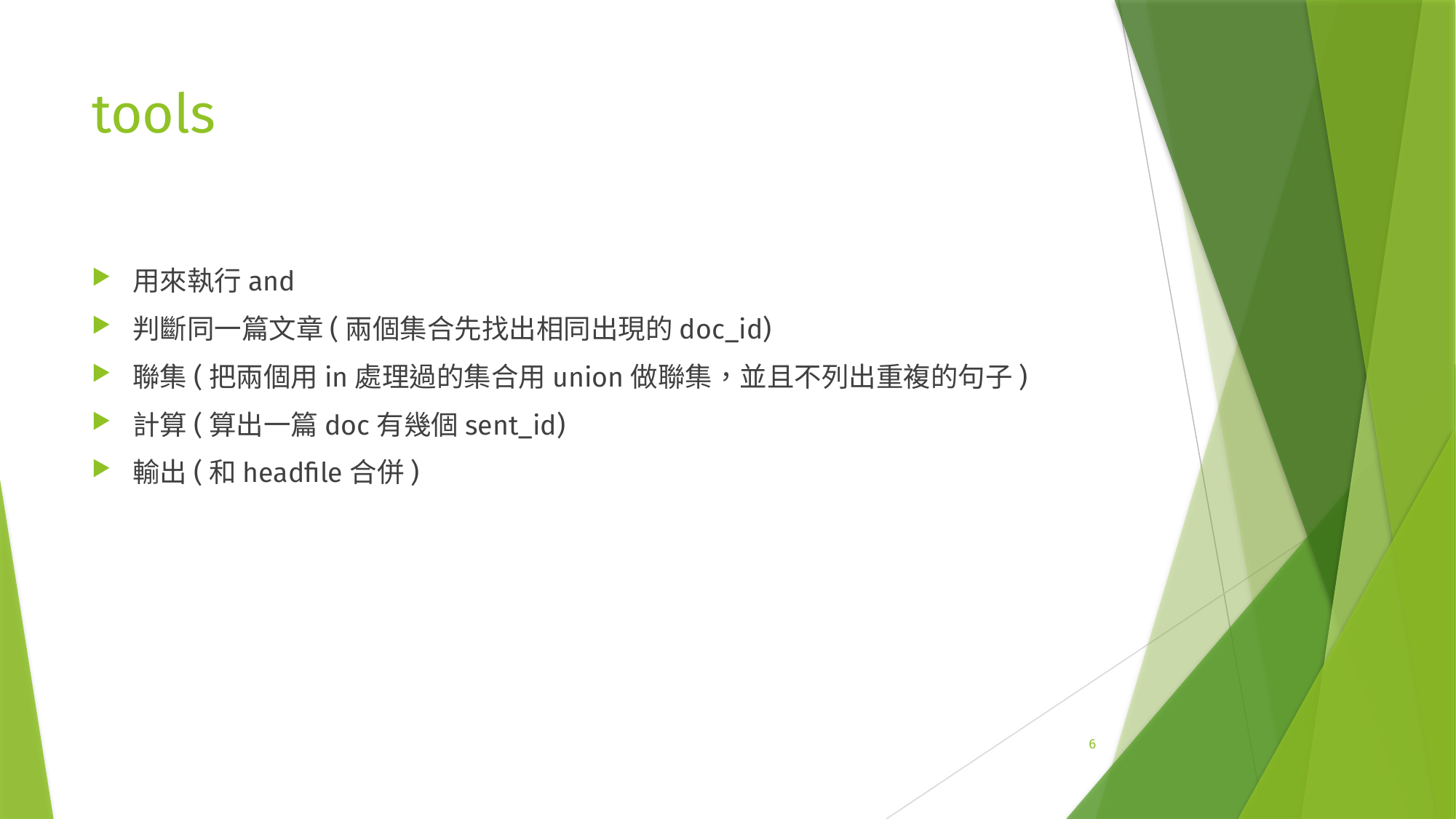

# tools
用來執行and
判斷同一篇文章(兩個集合先找出相同出現的doc_id)
聯集(把兩個用in處理過的集合用union做聯集，並且不列出重複的句子)
計算(算出一篇doc有幾個sent_id)
輸出(和headfile合併)
6